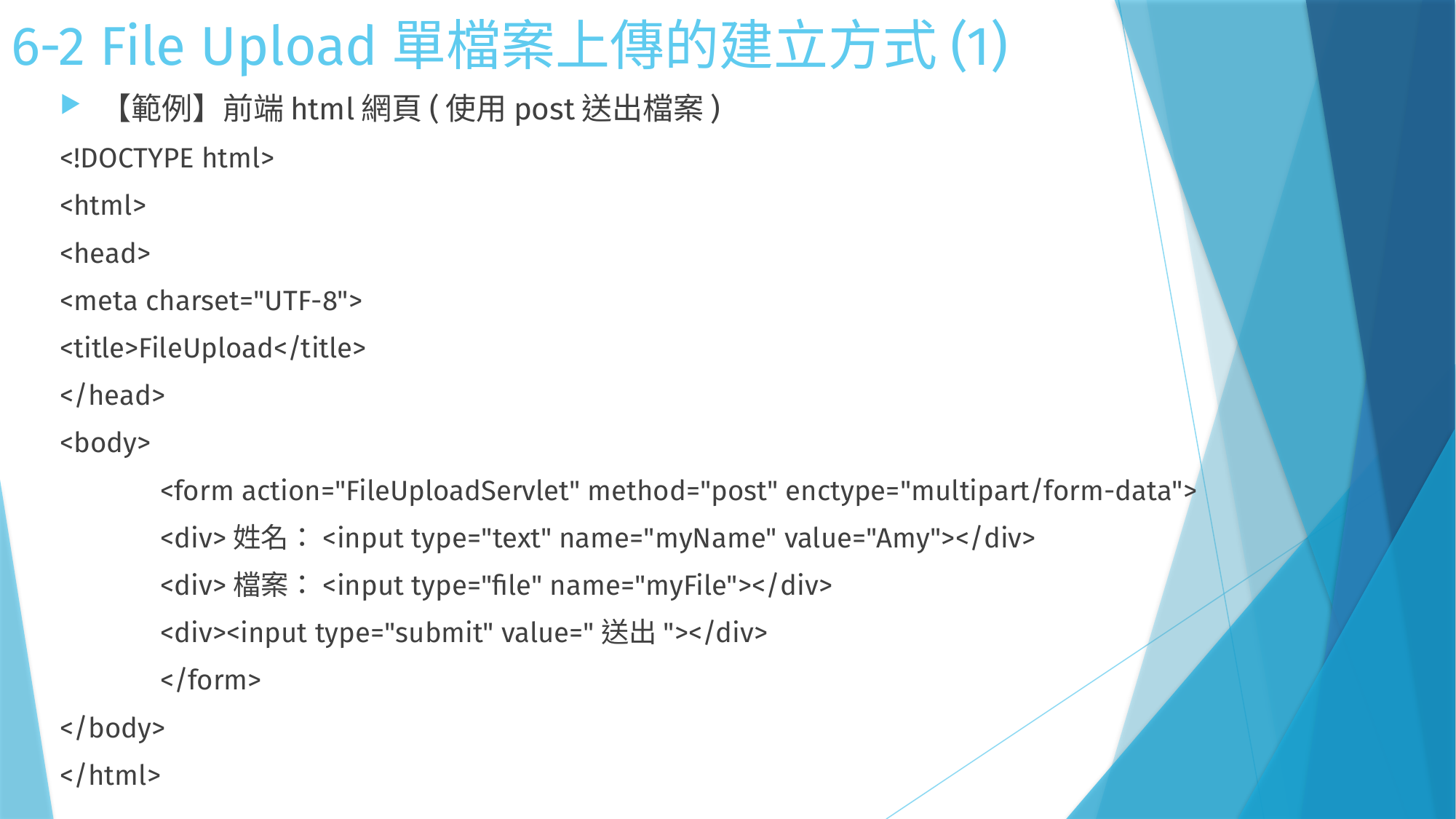

# 6-2 File Upload單檔案上傳的建立方式(1)
【範例】前端html網頁(使用post送出檔案)
<!DOCTYPE html>
<html>
<head>
<meta charset="UTF-8">
<title>FileUpload</title>
</head>
<body>
	<form action="FileUploadServlet" method="post" enctype="multipart/form-data">
		<div>姓名：<input type="text" name="myName" value="Amy"></div>
		<div>檔案：<input type="file" name="myFile"></div>
		<div><input type="submit" value="送出"></div>
	</form>
</body>
</html>